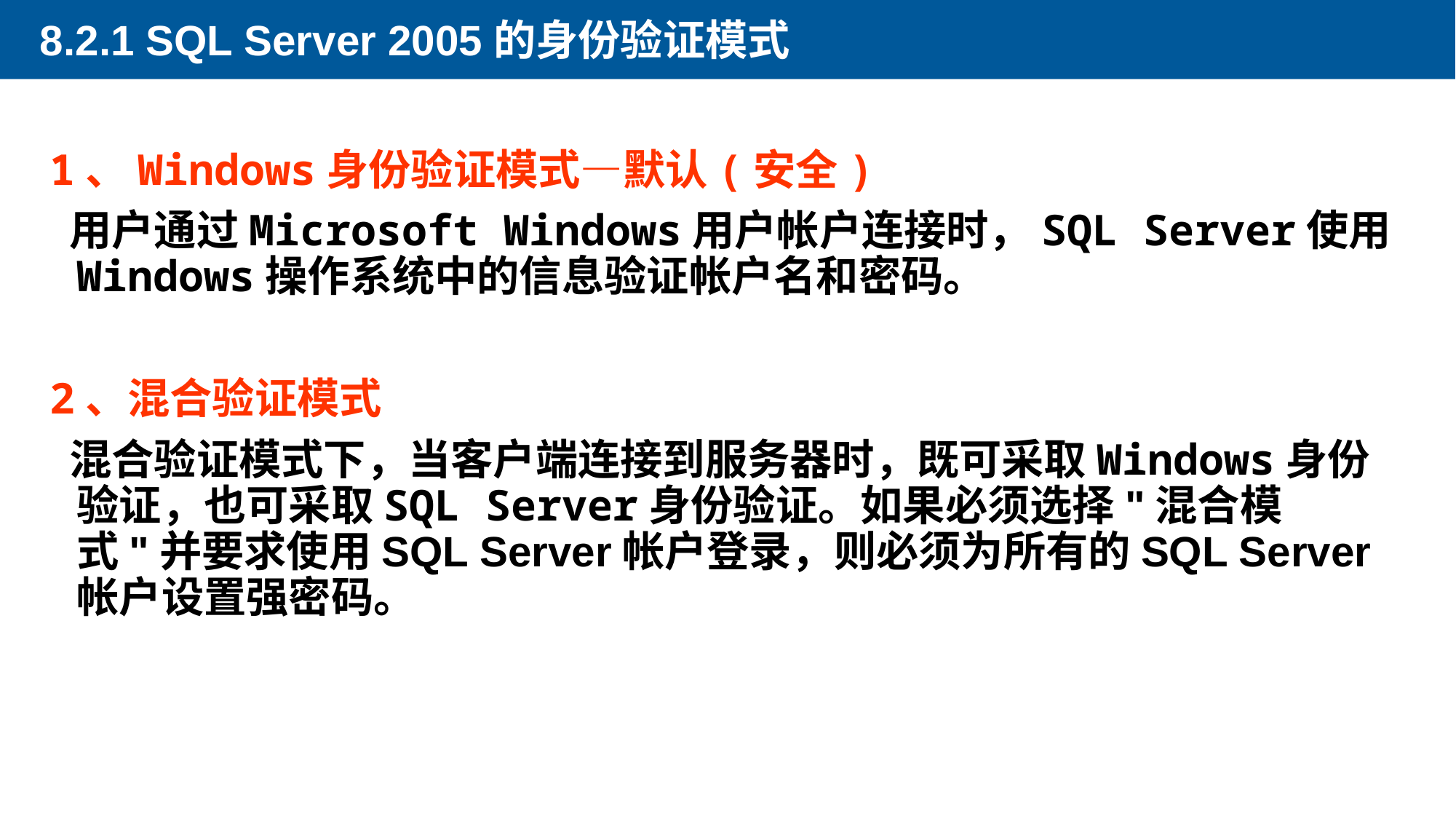

8.2.1 SQL Server 2005的身份验证模式

1、Windows身份验证模式—默认(安全)
 用户通过Microsoft Windows用户帐户连接时，SQL Server使用Windows操作系统中的信息验证帐户名和密码。

2、混合验证模式
 混合验证模式下，当客户端连接到服务器时，既可采取Windows身份验证，也可采取SQL Server身份验证。如果必须选择"混合模式"并要求使用SQL Server帐户登录，则必须为所有的SQL Server帐户设置强密码。